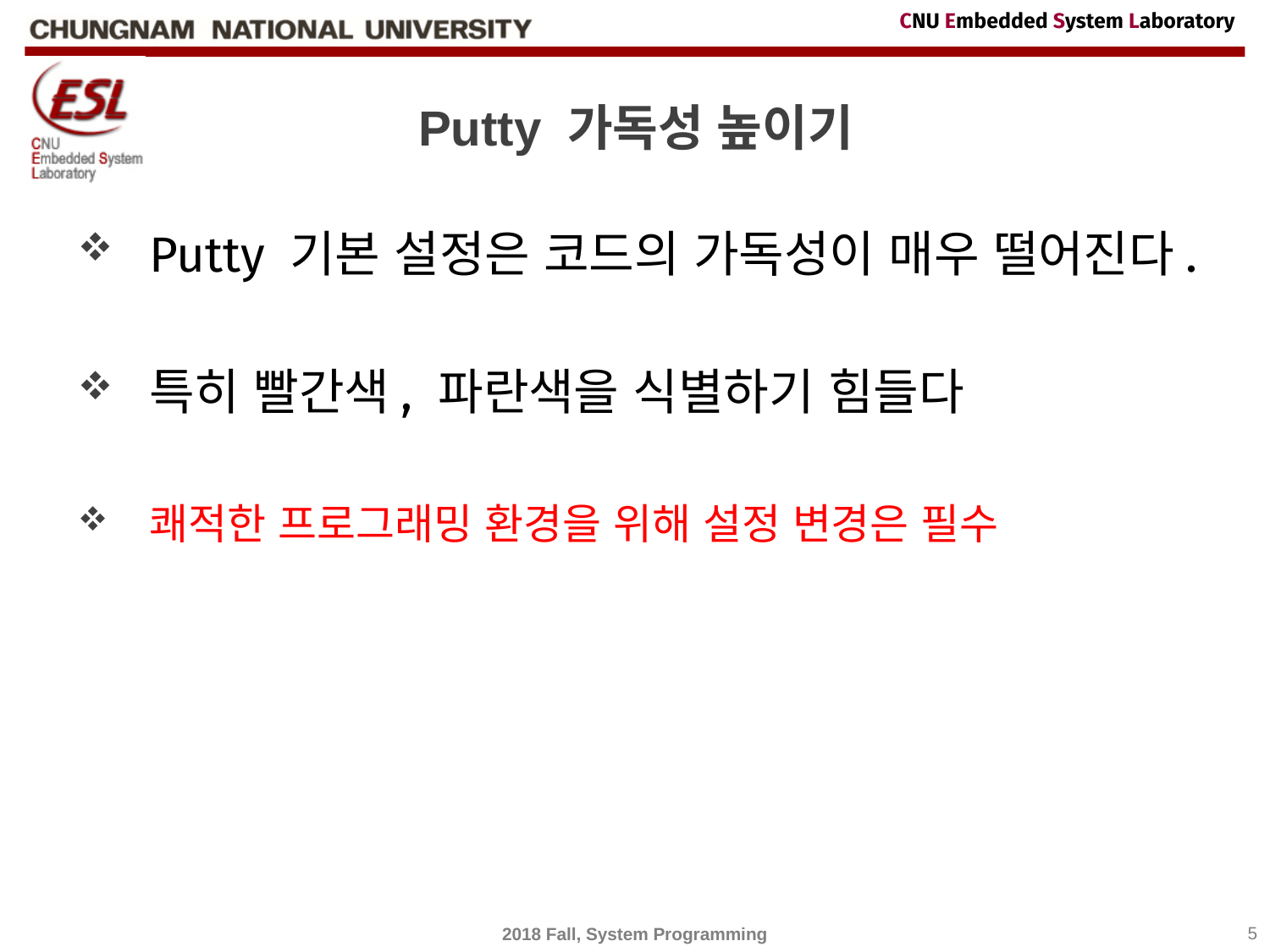

# Putty 가독성 높이기
Putty 기본 설정은 코드의 가독성이 매우 떨어진다.

특히 빨간색, 파란색을 식별하기 힘들다

쾌적한 프로그래밍 환경을 위해 설정 변경은 필수
2018 Fall, System Programming
5